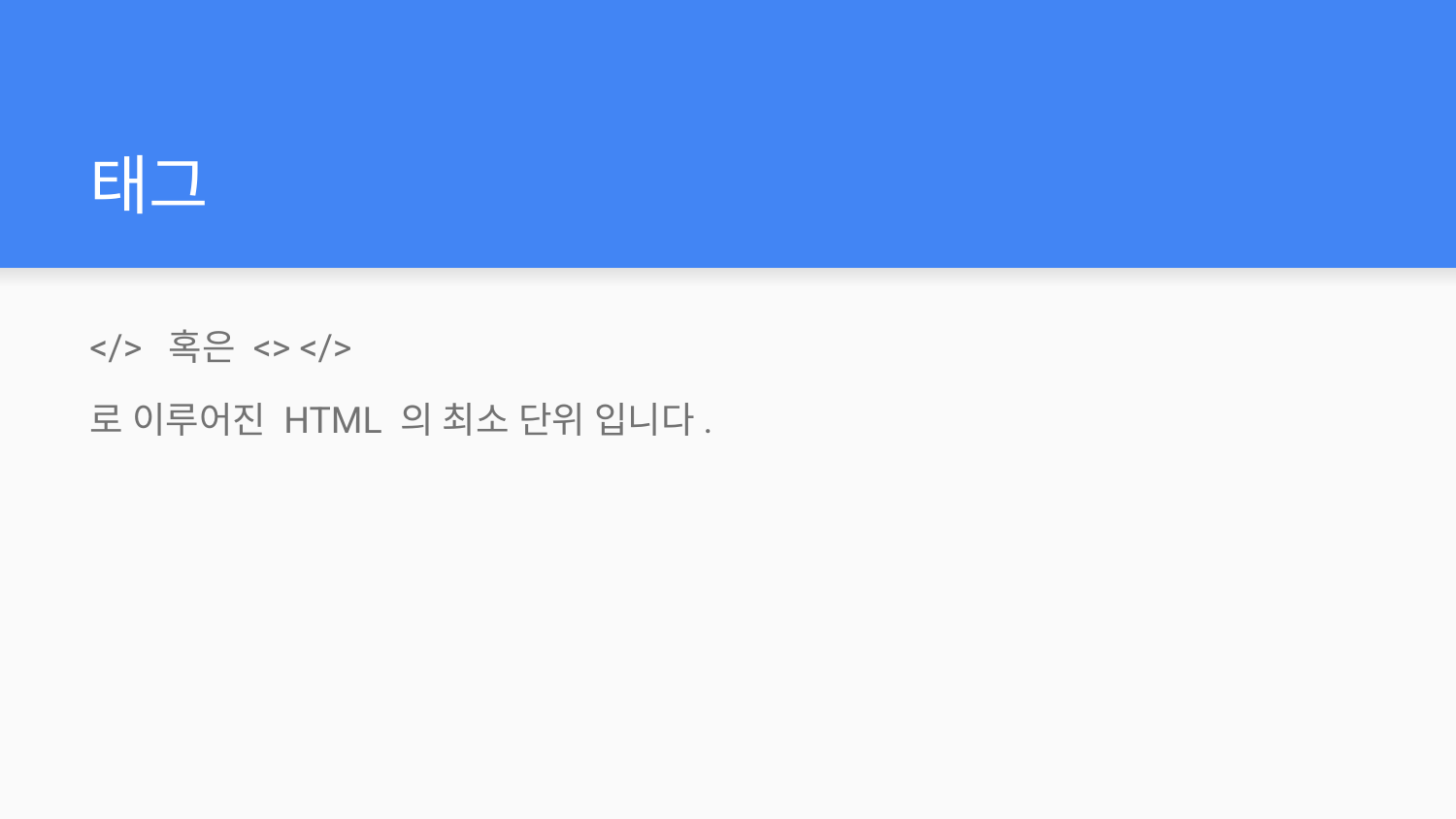

# 태그
</>  혹은 <> </>
로 이루어진 HTML 의 최소 단위 입니다.